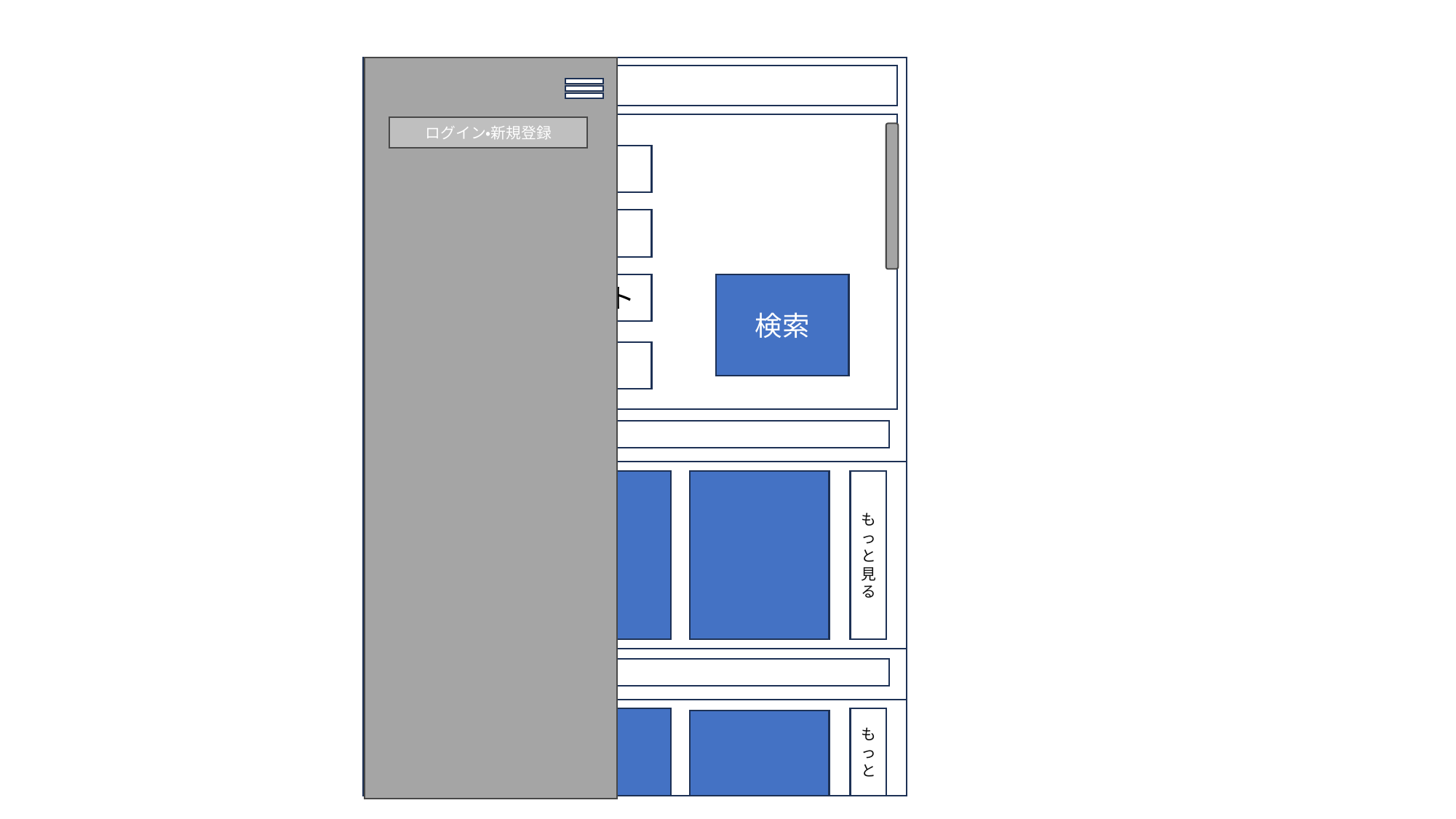

過去の閲覧履歴

ログイン・新規登録

🔎旅行先
🔎チェックイン
🔎チェックアウト
検索
🔎予約人数
過去の検索履歴

もっと見る
ブックマーク

もっと